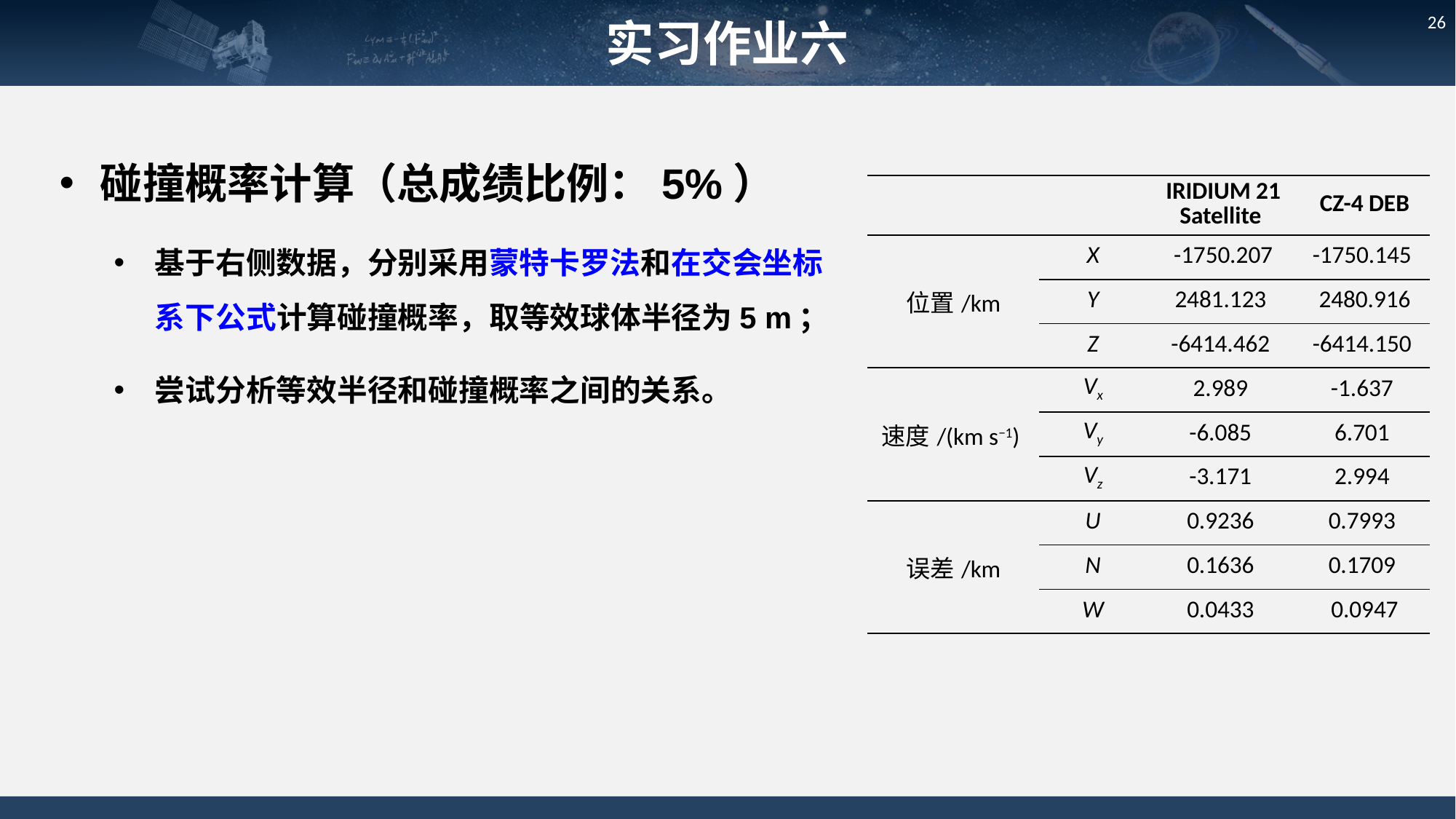

实习作业六
26
碰撞概率计算（总成绩比例：5%）
基于右侧数据，分别采用蒙特卡罗法和在交会坐标系下公式计算碰撞概率，取等效球体半径为5 m；
尝试分析等效半径和碰撞概率之间的关系。
|  |  | IRIDIUM 21 Satellite | CZ-4 DEB |
| --- | --- | --- | --- |
| 位置/km | X | -1750.207 | -1750.145 |
|  | Y | 2481.123 | 2480.916 |
|  | Z | -6414.462 | -6414.150 |
| 速度/(km s−1) | Vx | 2.989 | -1.637 |
|  | Vy | -6.085 | 6.701 |
|  | Vz | -3.171 | 2.994 |
| 误差/km | U | 0.9236 | 0.7993 |
|  | N | 0.1636 | 0.1709 |
|  | W | 0.0433 | 0.0947 |